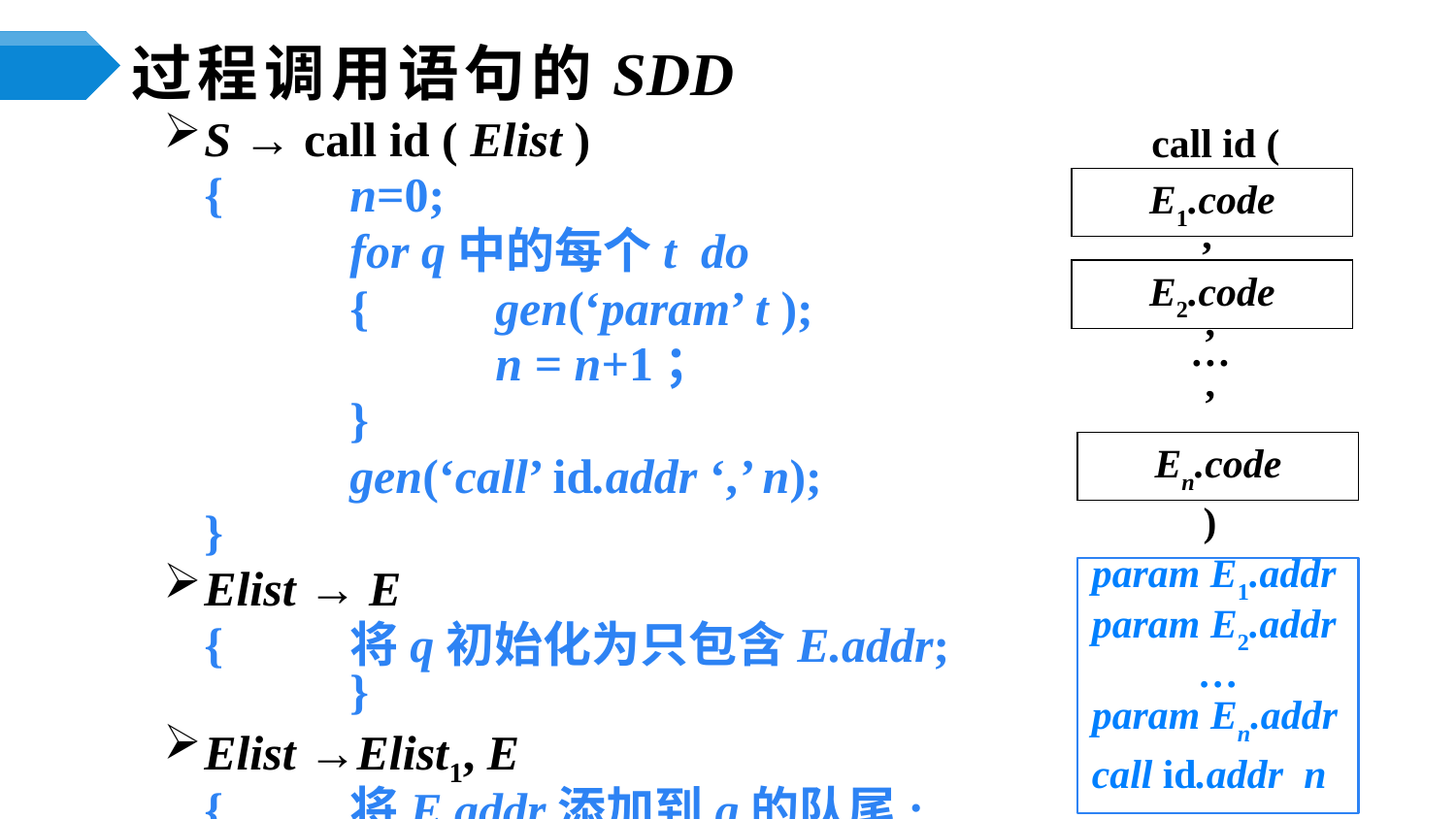

# 过程调用语句的SDD
call id (
S → call id ( Elist )
	{	n=0;
	  	for q中的每个t  do
		{	gen(‘param’ t );
			n = n+1；
	  	}
		gen(‘call’ id.addr ‘,’ n);
	}
Elist → E
	{  	将q初始化为只包含E.addr; 	}
Elist →Elist1, E
	{ 	将E.addr添加到q的队尾; 	}

E1.code
,
E2.code
,
…
,
En.code
)
param E1.addr
param E2.addr
…
param En.addr
call id.addr  n